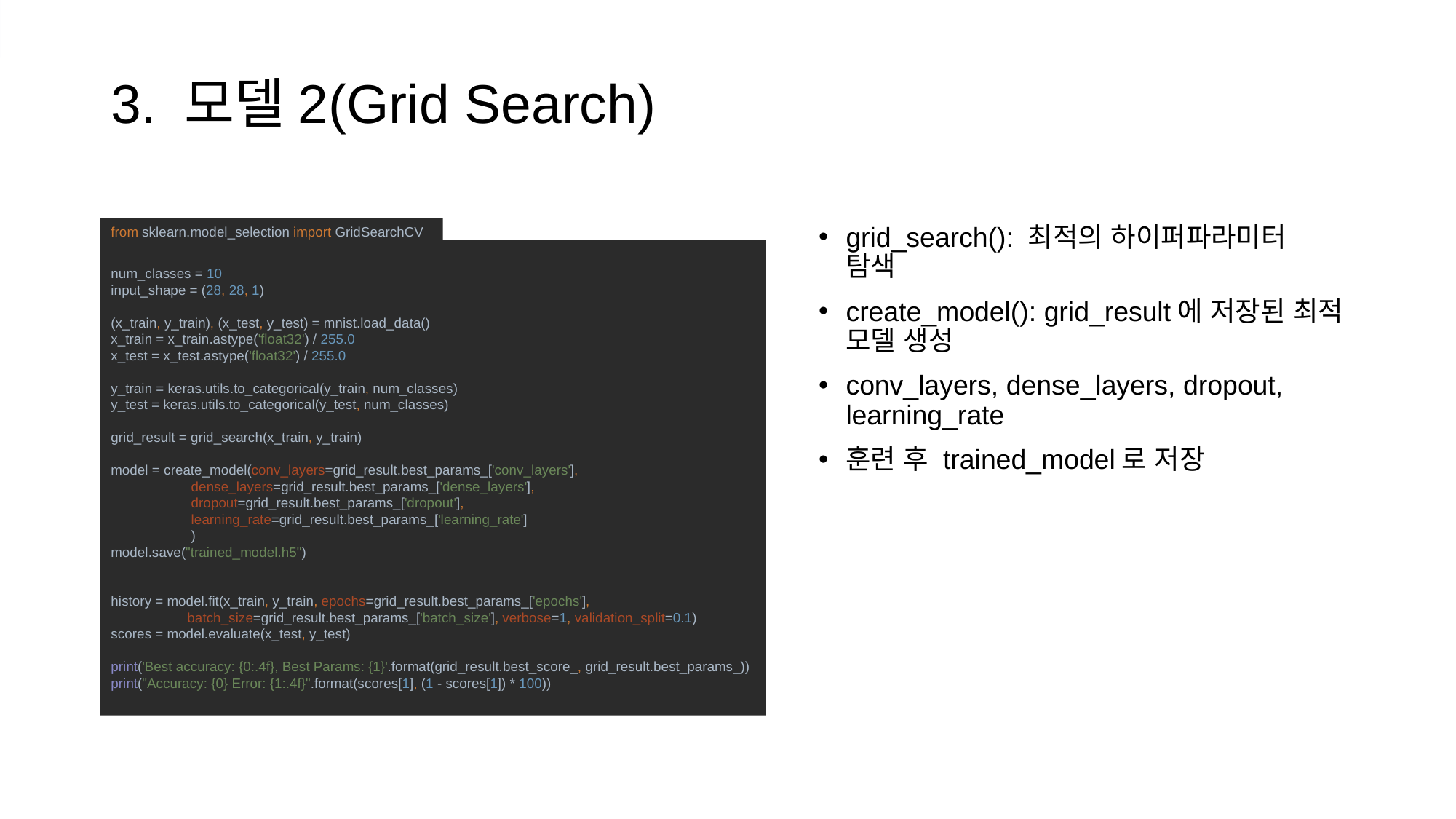

# 3. 모델2(Grid Search)
from sklearn.model_selection import GridSearchCV
grid_search(): 최적의 하이퍼파라미터 탐색
create_model(): grid_result에 저장된 최적 모델 생성
conv_layers, dense_layers, dropout, learning_rate
훈련 후 trained_model로 저장

num_classes = 10
input_shape = (28, 28, 1)
(x_train, y_train), (x_test, y_test) = mnist.load_data()
x_train = x_train.astype('float32') / 255.0
x_test = x_test.astype('float32') / 255.0
y_train = keras.utils.to_categorical(y_train, num_classes)
y_test = keras.utils.to_categorical(y_test, num_classes)
grid_result = grid_search(x_train, y_train)
model = create_model(conv_layers=grid_result.best_params_['conv_layers'],
                     dense_layers=grid_result.best_params_['dense_layers'],
                     dropout=grid_result.best_params_['dropout'],
                     learning_rate=grid_result.best_params_['learning_rate']
                     )
model.save("trained_model.h5")
history = model.fit(x_train, y_train, epochs=grid_result.best_params_['epochs'],
                    batch_size=grid_result.best_params_['batch_size'], verbose=1, validation_split=0.1)
scores = model.evaluate(x_test, y_test)
print('Best accuracy: {0:.4f}, Best Params: {1}'.format(grid_result.best_score_, grid_result.best_params_))
print("Accuracy: {0} Error: {1:.4f}".format(scores[1], (1 - scores[1]) * 100))